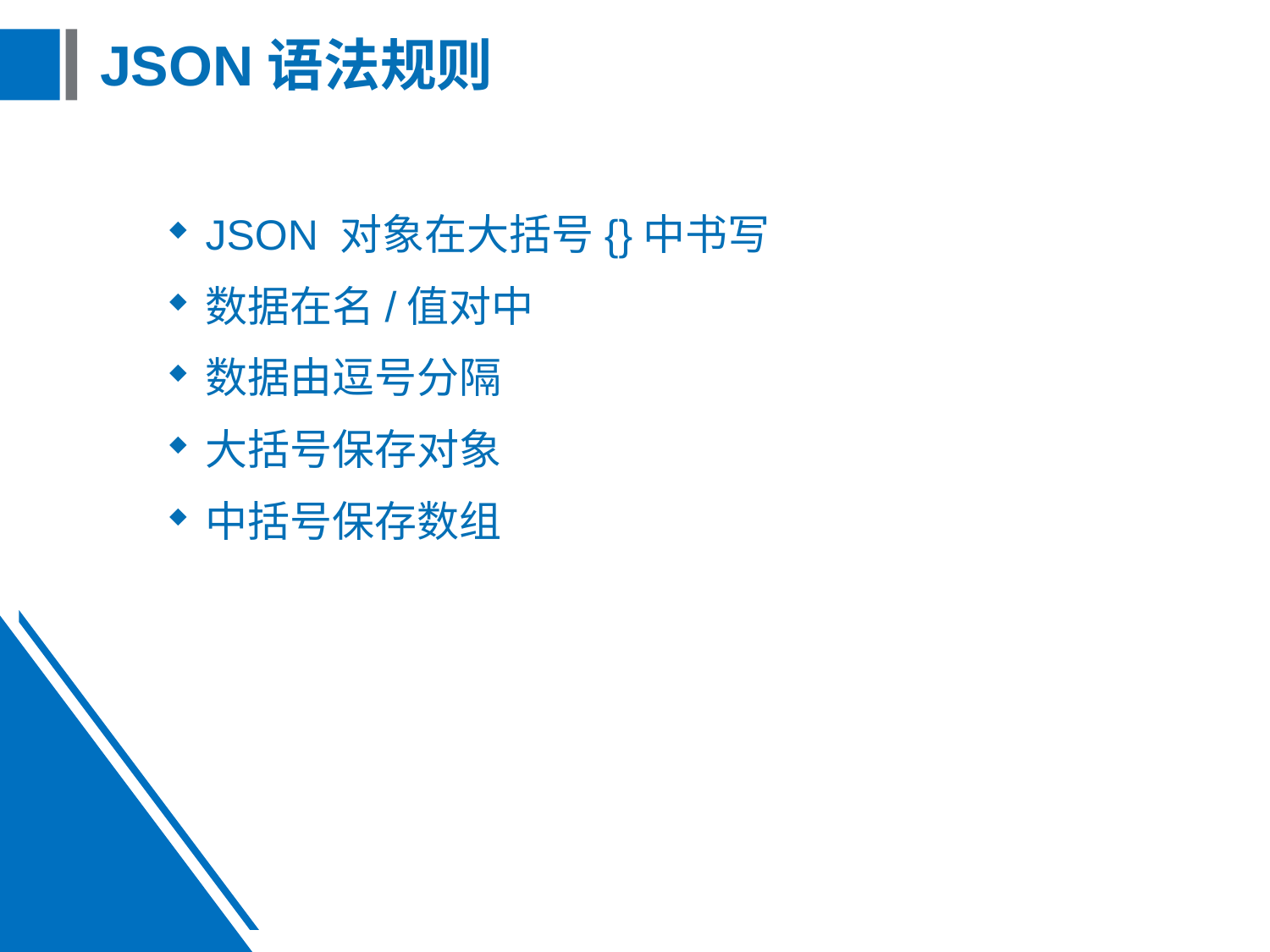

# JSON语法规则
JSON 对象在大括号{}中书写
数据在名/值对中
数据由逗号分隔
大括号保存对象
中括号保存数组
9